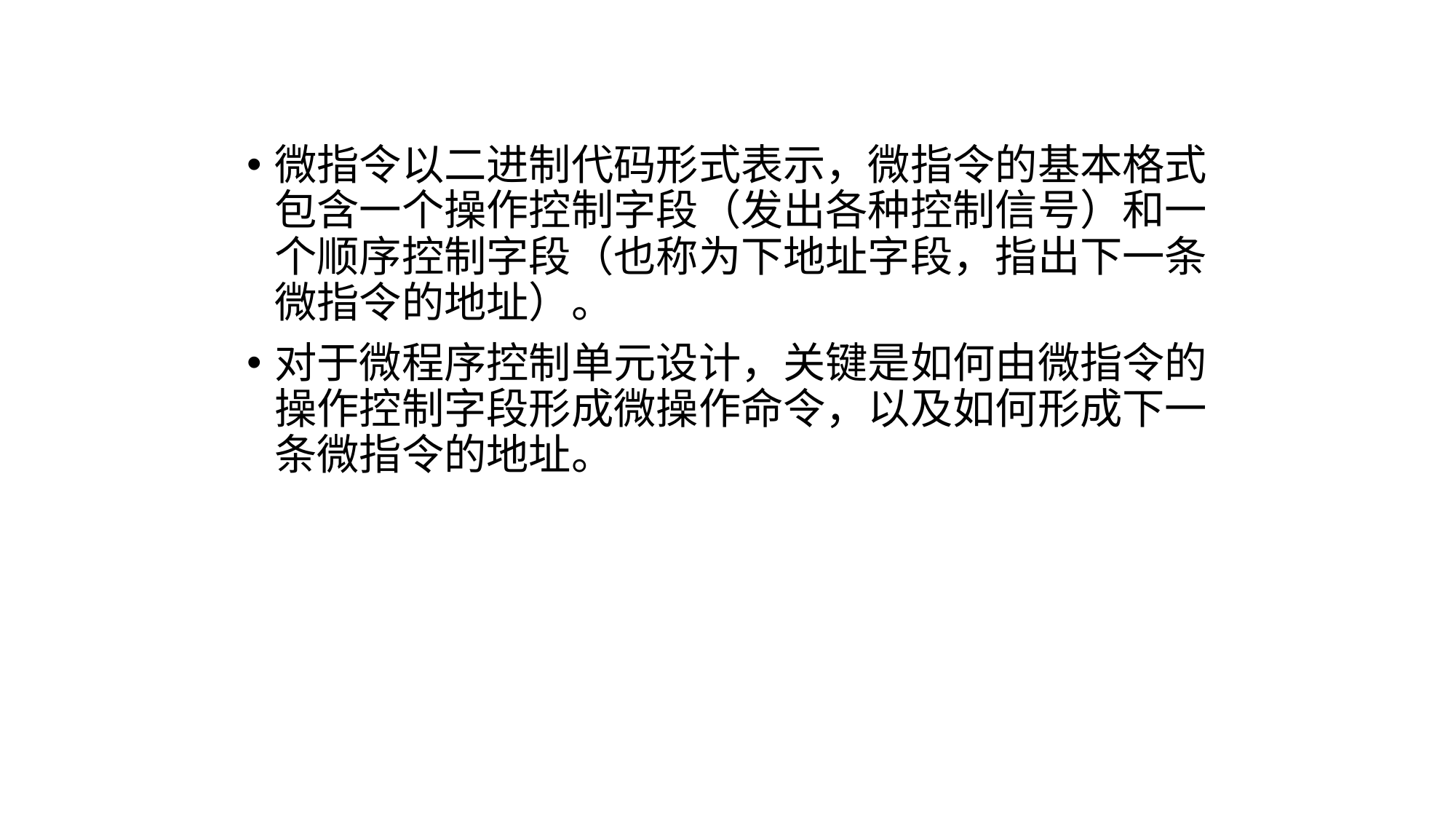

微指令以二进制代码形式表示，微指令的基本格式包含一个操作控制字段（发出各种控制信号）和一个顺序控制字段（也称为下地址字段，指出下一条微指令的地址）。
对于微程序控制单元设计，关键是如何由微指令的操作控制字段形成微操作命令，以及如何形成下一条微指令的地址。